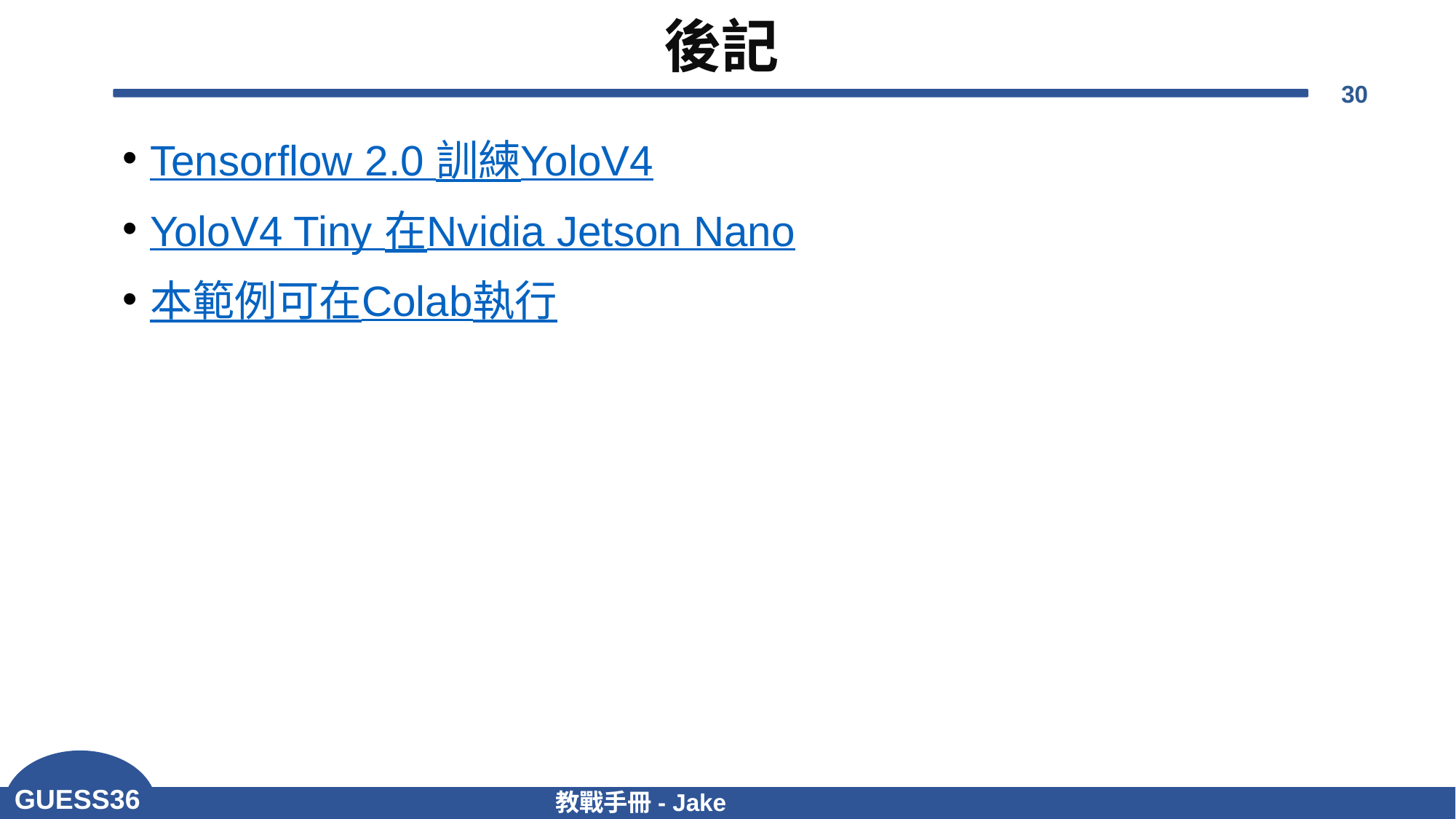

# 後記
30
Tensorflow 2.0 訓練YoloV4
YoloV4 Tiny 在Nvidia Jetson Nano
本範例可在Colab執行